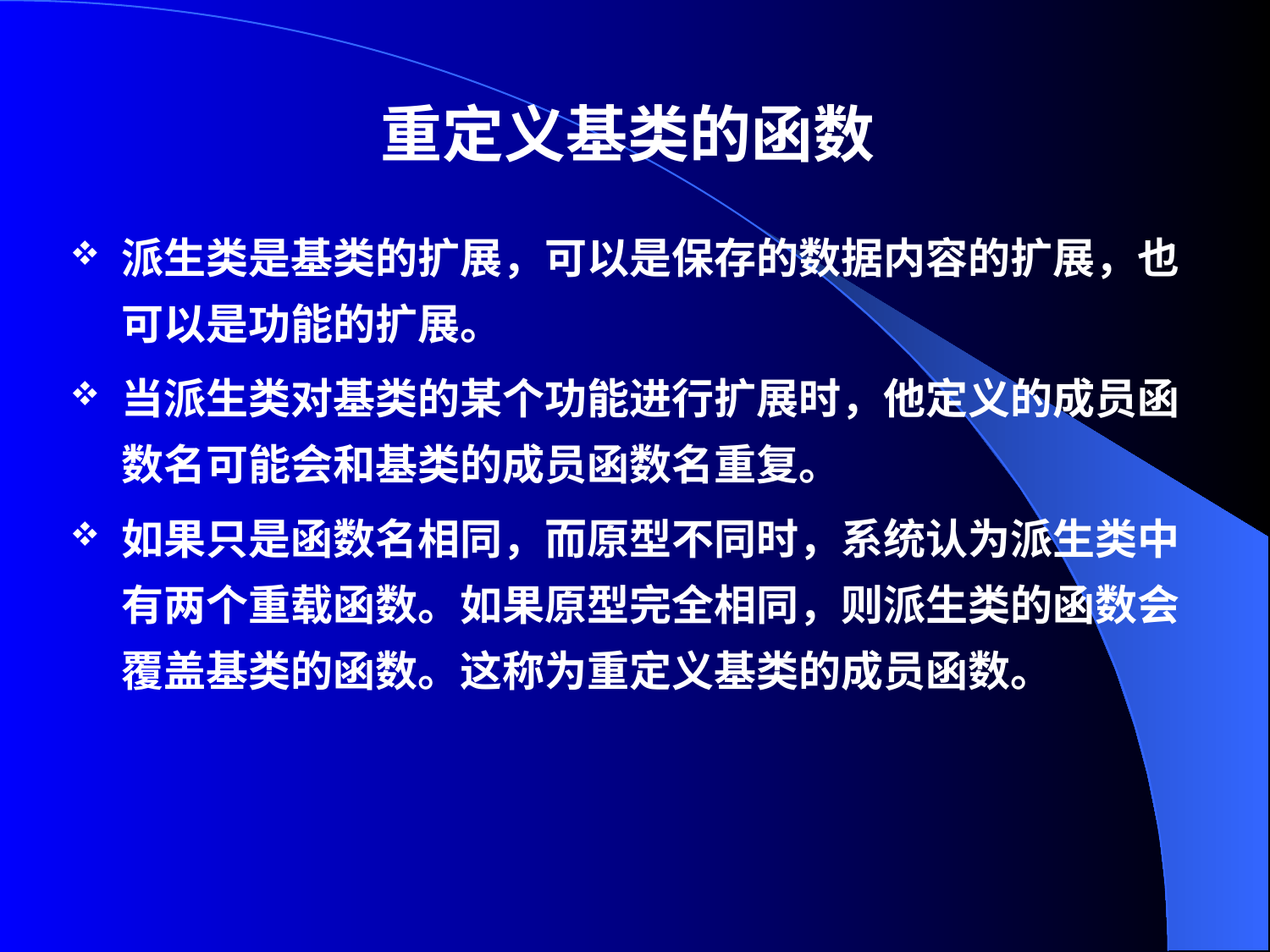

# 重定义基类的函数
派生类是基类的扩展，可以是保存的数据内容的扩展，也可以是功能的扩展。
当派生类对基类的某个功能进行扩展时，他定义的成员函数名可能会和基类的成员函数名重复。
如果只是函数名相同，而原型不同时，系统认为派生类中有两个重载函数。如果原型完全相同，则派生类的函数会覆盖基类的函数。这称为重定义基类的成员函数。